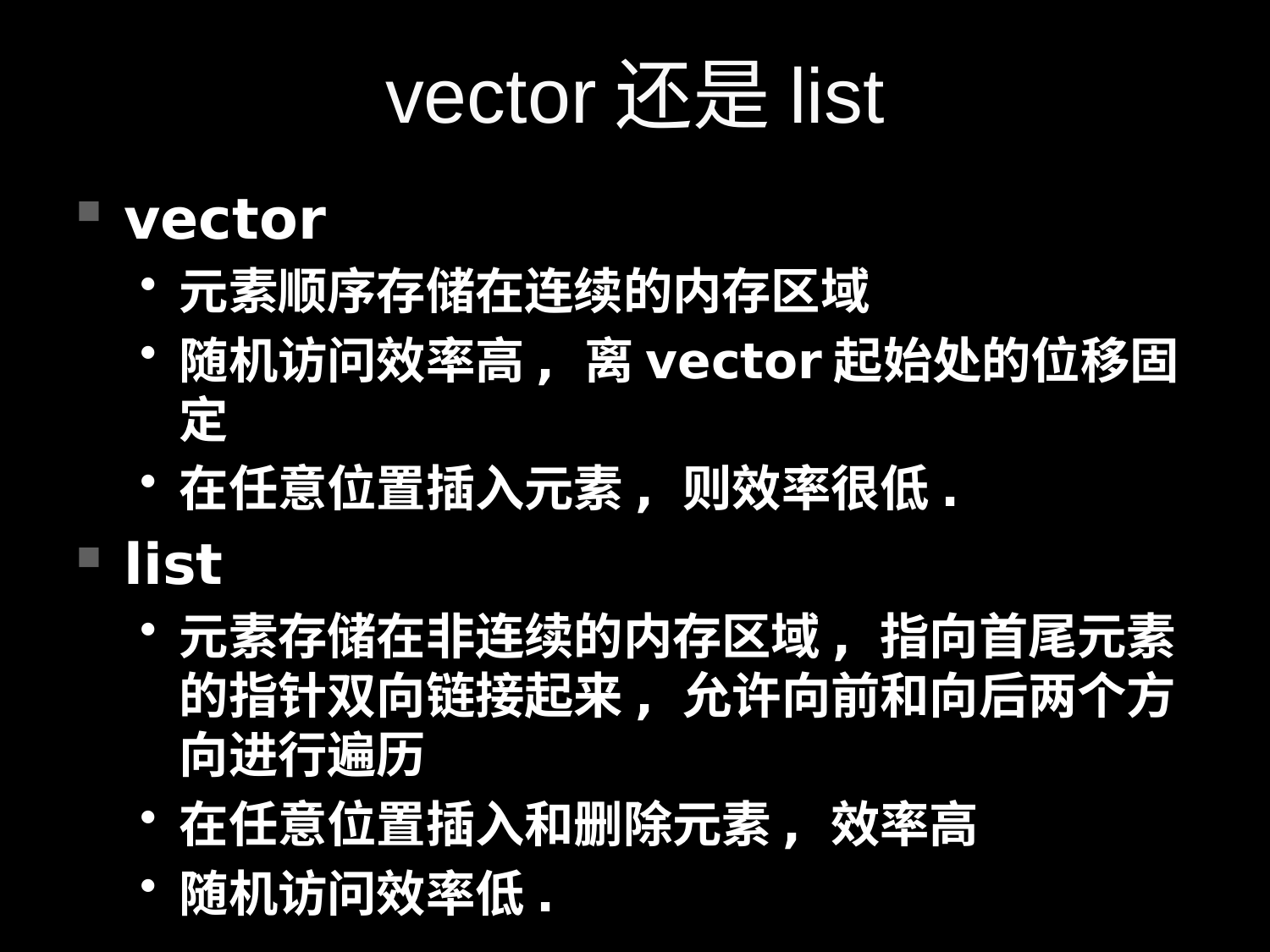

# vector还是list
vector
元素顺序存储在连续的内存区域
随机访问效率高, 离vector起始处的位移固定
在任意位置插入元素, 则效率很低.
list
元素存储在非连续的内存区域, 指向首尾元素的指针双向链接起来, 允许向前和向后两个方向进行遍历
在任意位置插入和删除元素, 效率高
随机访问效率低.